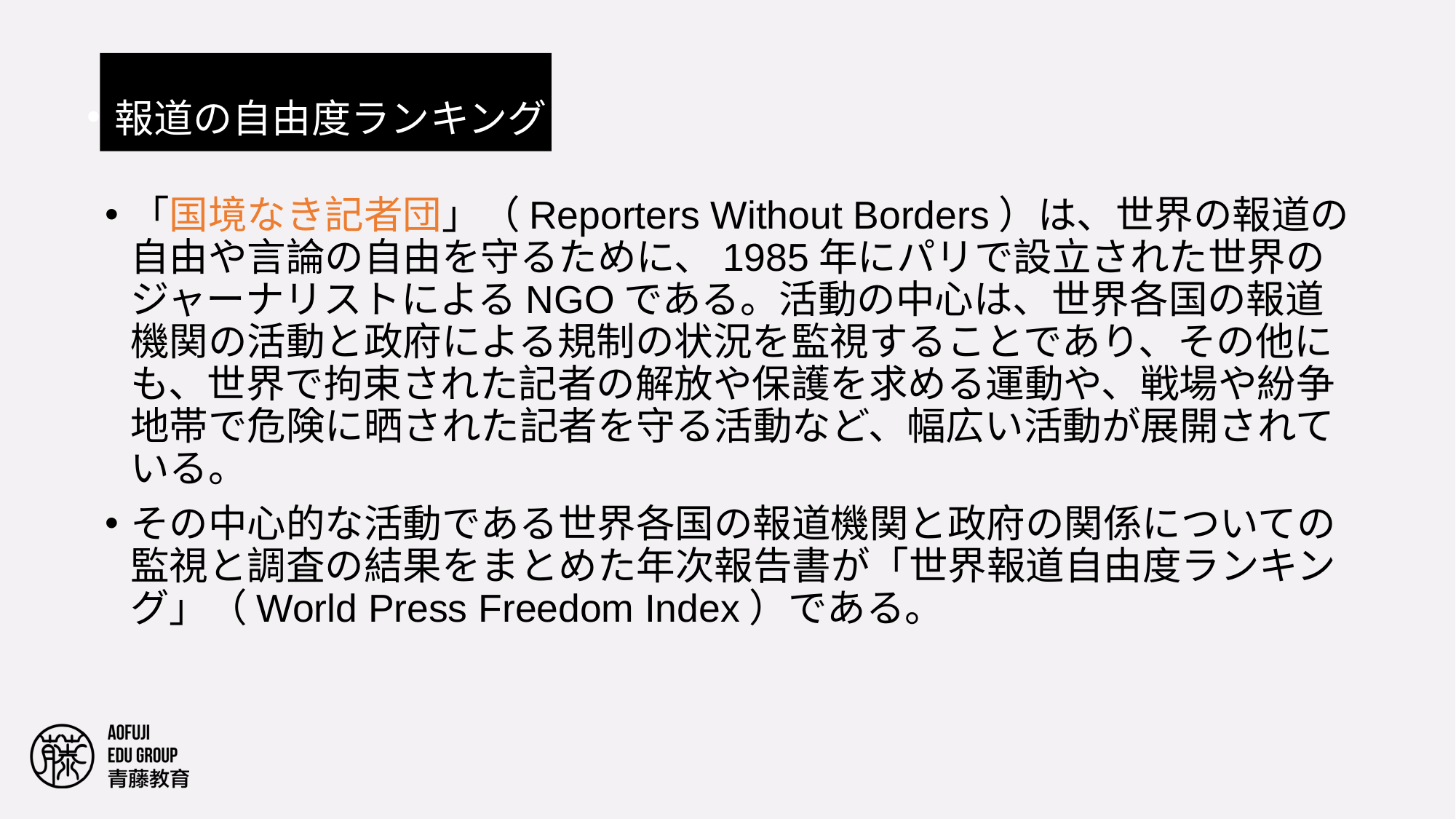

#

報道の自由度ランキング
「国境なき記者団」（Reporters Without Borders）は、世界の報道の自由や言論の自由を守るために、1985年にパリで設立された世界のジャーナリストによるNGOである。活動の中心は、世界各国の報道機関の活動と政府による規制の状況を監視することであり、その他にも、世界で拘束された記者の解放や保護を求める運動や、戦場や紛争地帯で危険に晒された記者を守る活動など、幅広い活動が展開されている。
その中心的な活動である世界各国の報道機関と政府の関係についての監視と調査の結果をまとめた年次報告書が「世界報道自由度ランキング」（World Press Freedom Index）である。